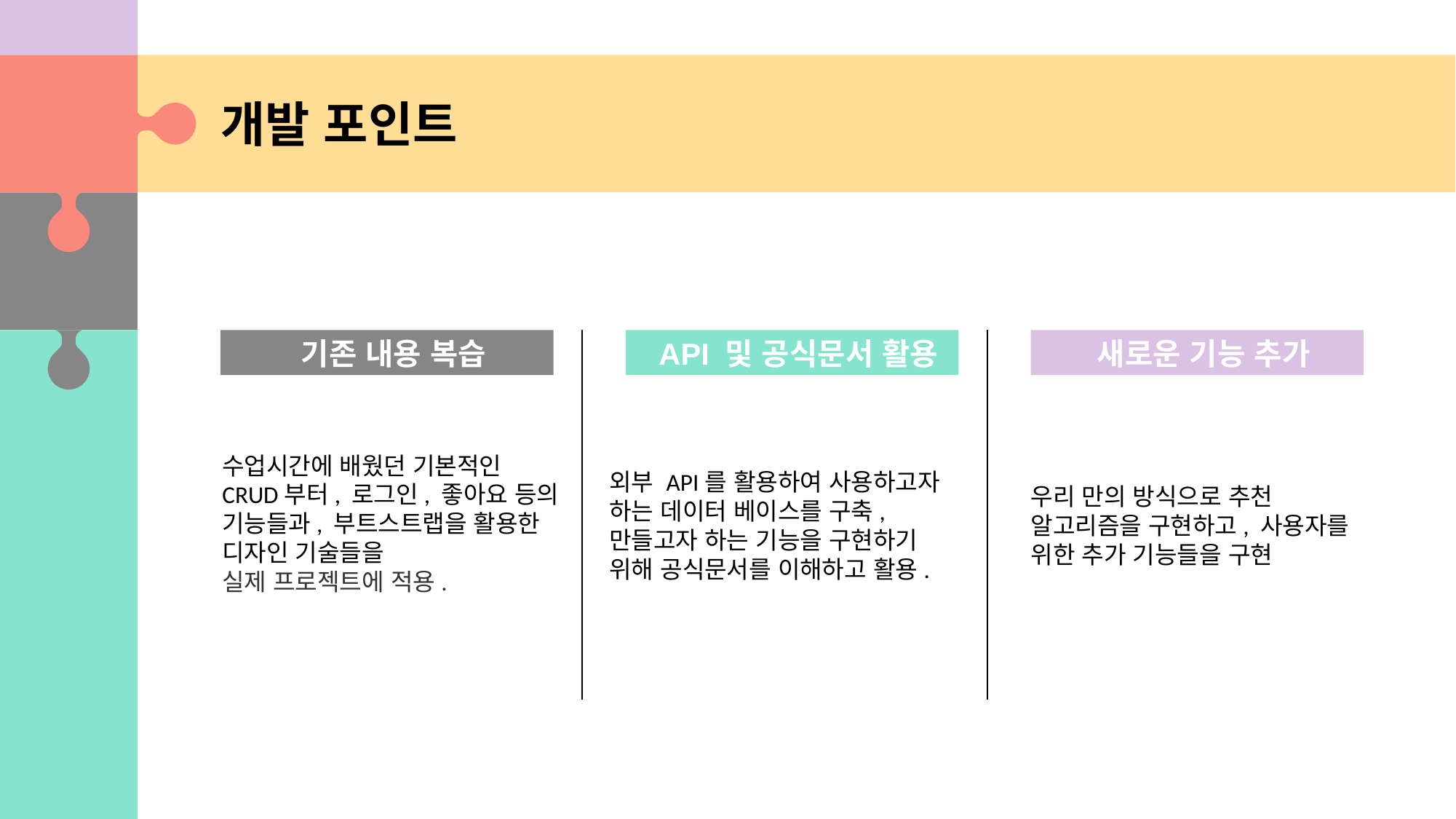

개발 포인트

기존 내용 복습
API 및 공식문서 활용
새로운 기능 추가
수업시간에 배웠던 기본적인 CRUD부터, 로그인, 좋아요 등의 기능들과, 부트스트랩을 활용한 디자인 기술들을
실제 프로젝트에 적용.
외부 API를 활용하여 사용하고자 하는 데이터 베이스를 구축, 만들고자 하는 기능을 구현하기 위해 공식문서를 이해하고 활용.
우리 만의 방식으로 추천 알고리즘을 구현하고, 사용자를 위한 추가 기능들을 구현